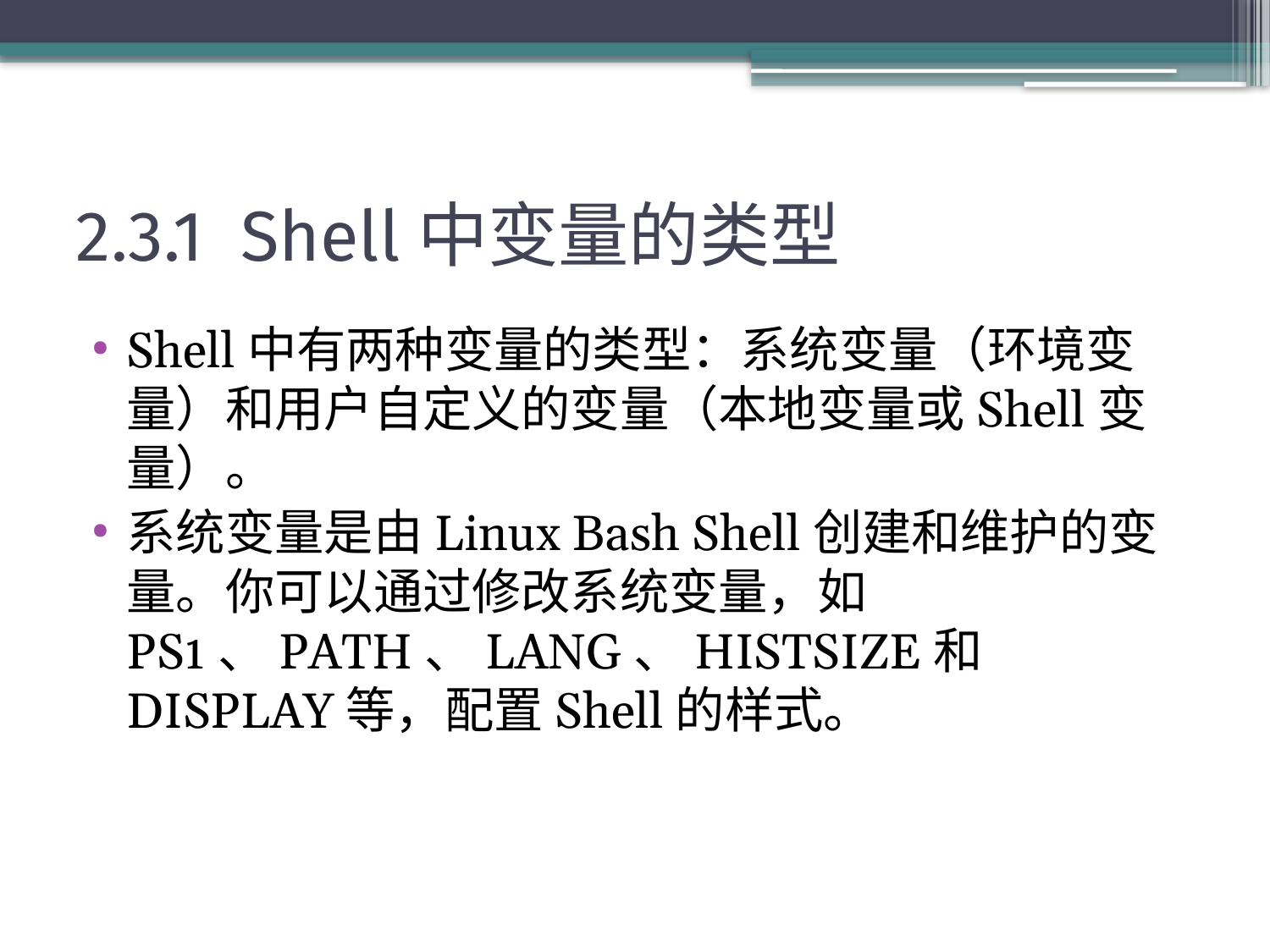

# 2.3.1  Shell中变量的类型
Shell中有两种变量的类型：系统变量（环境变量）和用户自定义的变量（本地变量或Shell变量）。
系统变量是由Linux Bash Shell创建和维护的变量。你可以通过修改系统变量，如PS1、PATH、LANG、HISTSIZE和DISPLAY等，配置Shell的样式。